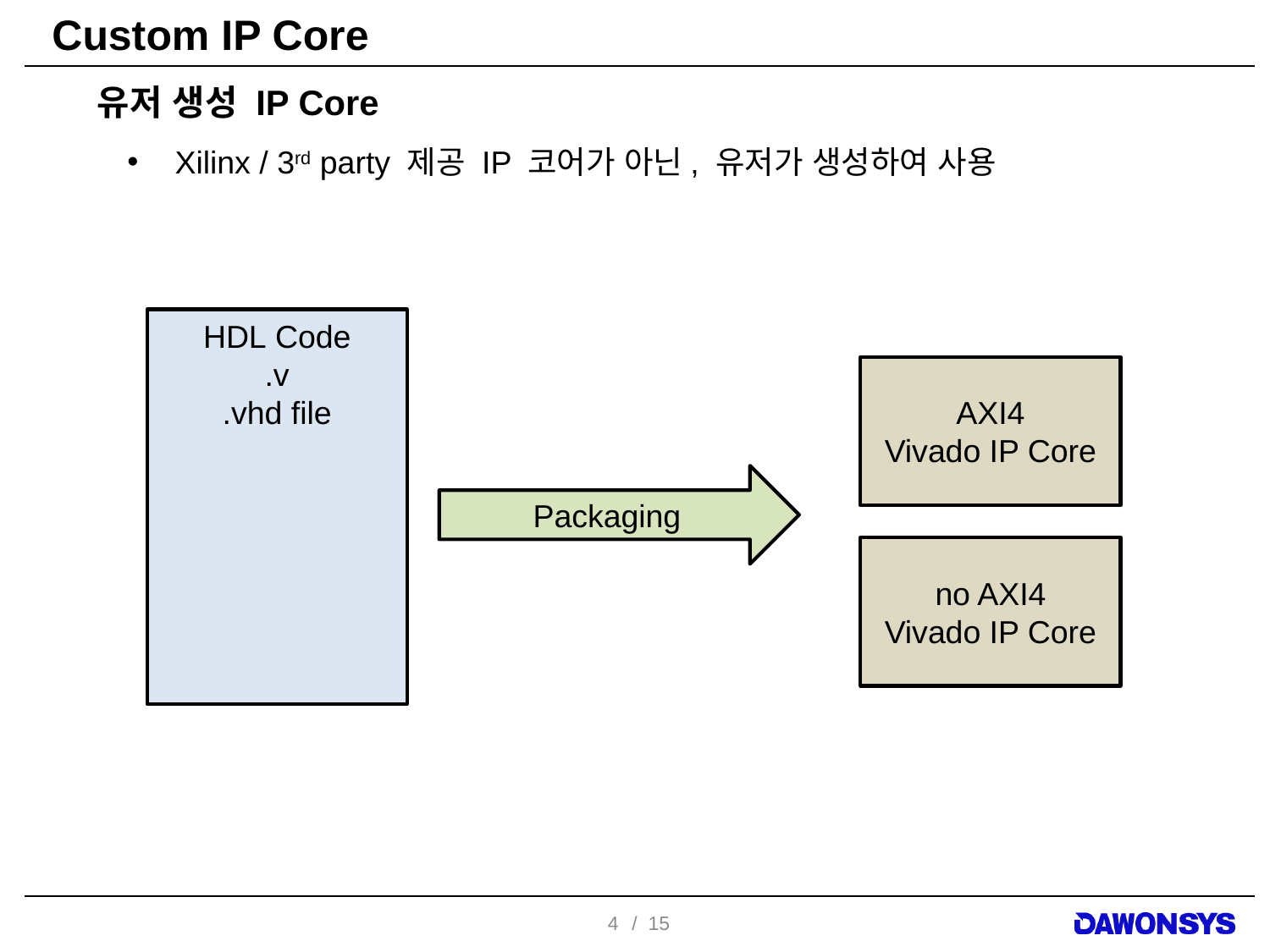

# Custom IP Core
유저 생성 IP Core
Xilinx / 3rd party 제공 IP 코어가 아닌, 유저가 생성하여 사용

HDL Code
.v
.vhd file

AXI4
Vivado IP Core
Packaging
no AXI4
Vivado IP Core
4
/  15